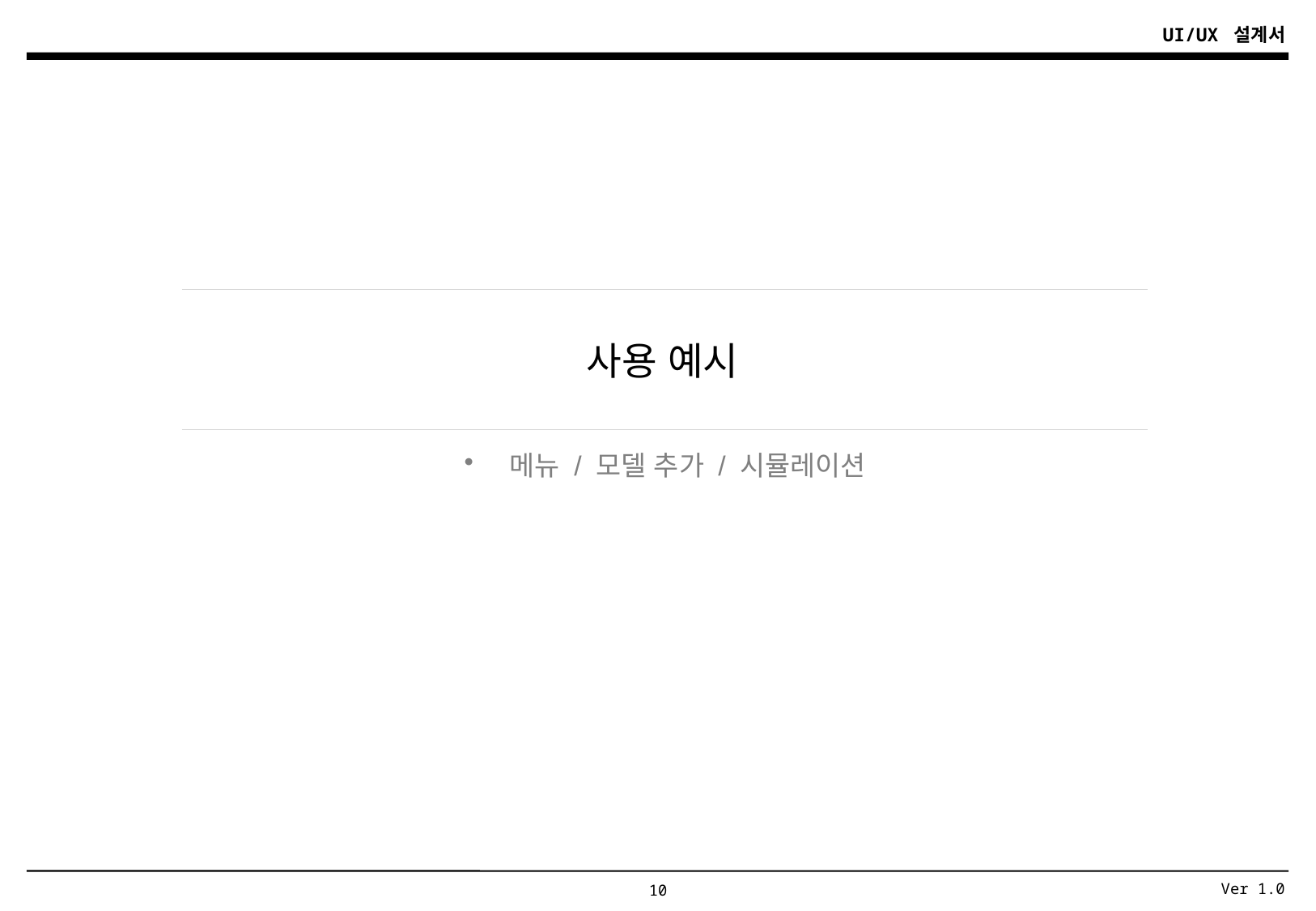

# 사용 예시
메뉴 / 모델 추가 / 시뮬레이션